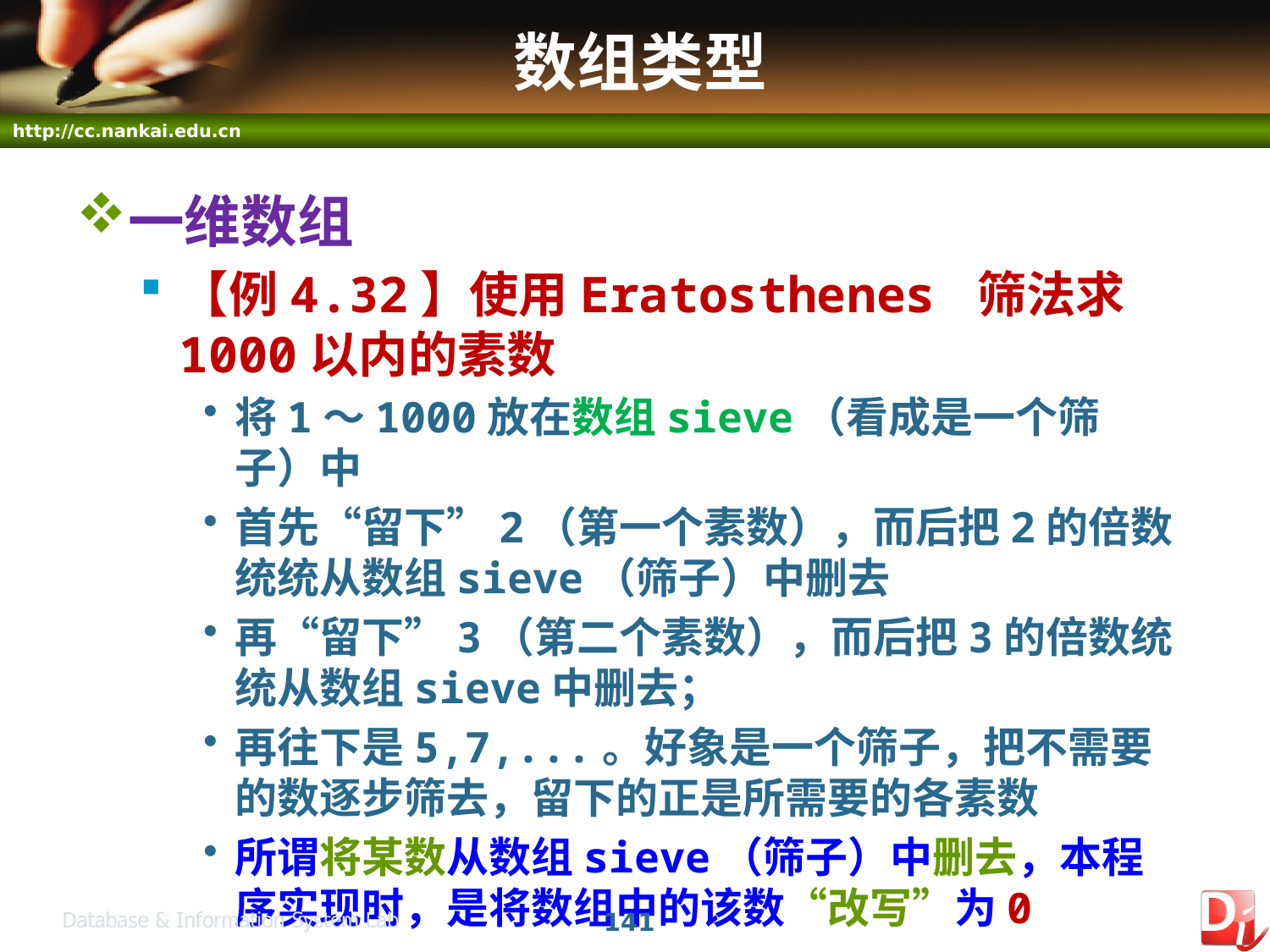

# 数组类型
一维数组
【例4.32】使用Eratosthenes 筛法求1000以内的素数
将1～1000放在数组sieve（看成是一个筛子）中
首先“留下”2（第一个素数），而后把2的倍数统统从数组sieve（筛子）中删去
再“留下”3（第二个素数），而后把3的倍数统统从数组sieve中删去；
再往下是5,7,...。好象是一个筛子，把不需要的数逐步筛去，留下的正是所需要的各素数
所谓将某数从数组sieve（筛子）中删去，本程序实现时，是将数组中的该数“改写”为0
141
Database & Information System Lab